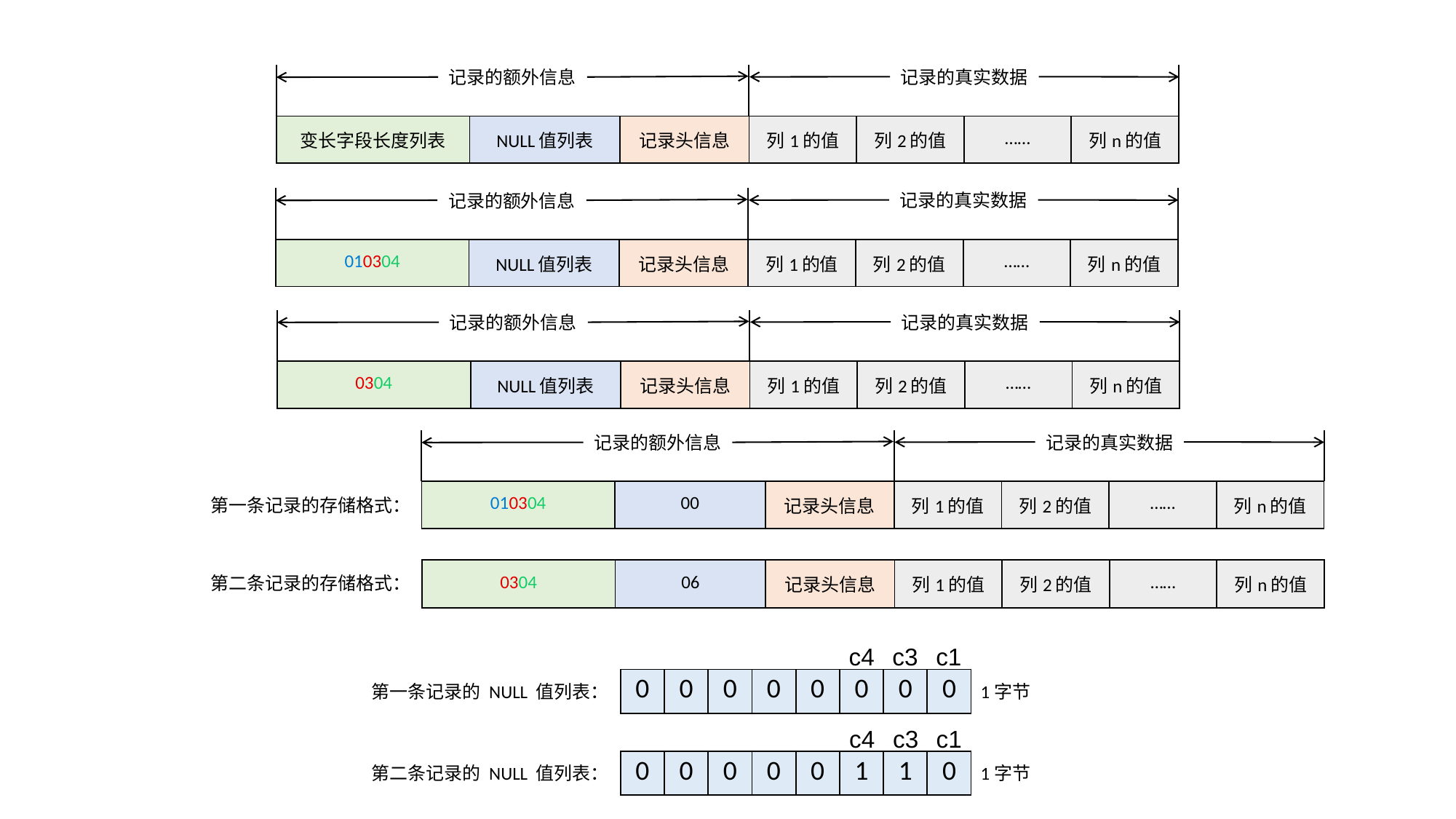

记录的真实数据
记录的额外信息
| 变长字段长度列表 | NULL值列表 | 记录头信息 | 列1的值 | 列2的值 | …… | 列n的值 |
| --- | --- | --- | --- | --- | --- | --- |
记录的真实数据
记录的额外信息
| 010304 | NULL值列表 | 记录头信息 | 列1的值 | 列2的值 | …… | 列n的值 |
| --- | --- | --- | --- | --- | --- | --- |
记录的真实数据
记录的额外信息
| 0304 | NULL值列表 | 记录头信息 | 列1的值 | 列2的值 | …… | 列n的值 |
| --- | --- | --- | --- | --- | --- | --- |
记录的真实数据
记录的额外信息
| 010304 | 00 | 记录头信息 | 列1的值 | 列2的值 | …… | 列n的值 |
| --- | --- | --- | --- | --- | --- | --- |
第一条记录的存储格式：
| 0304 | 06 | 记录头信息 | 列1的值 | 列2的值 | …… | 列n的值 |
| --- | --- | --- | --- | --- | --- | --- |
第二条记录的存储格式：
c4
c3
c1
| 0 | 0 | 0 | 0 | 0 | 0 | 0 | 0 |
| --- | --- | --- | --- | --- | --- | --- | --- |
第一条记录的 NULL 值列表：
1字节
c4
c3
c1
| 0 | 0 | 0 | 0 | 0 | 1 | 1 | 0 |
| --- | --- | --- | --- | --- | --- | --- | --- |
第二条记录的 NULL 值列表：
1字节